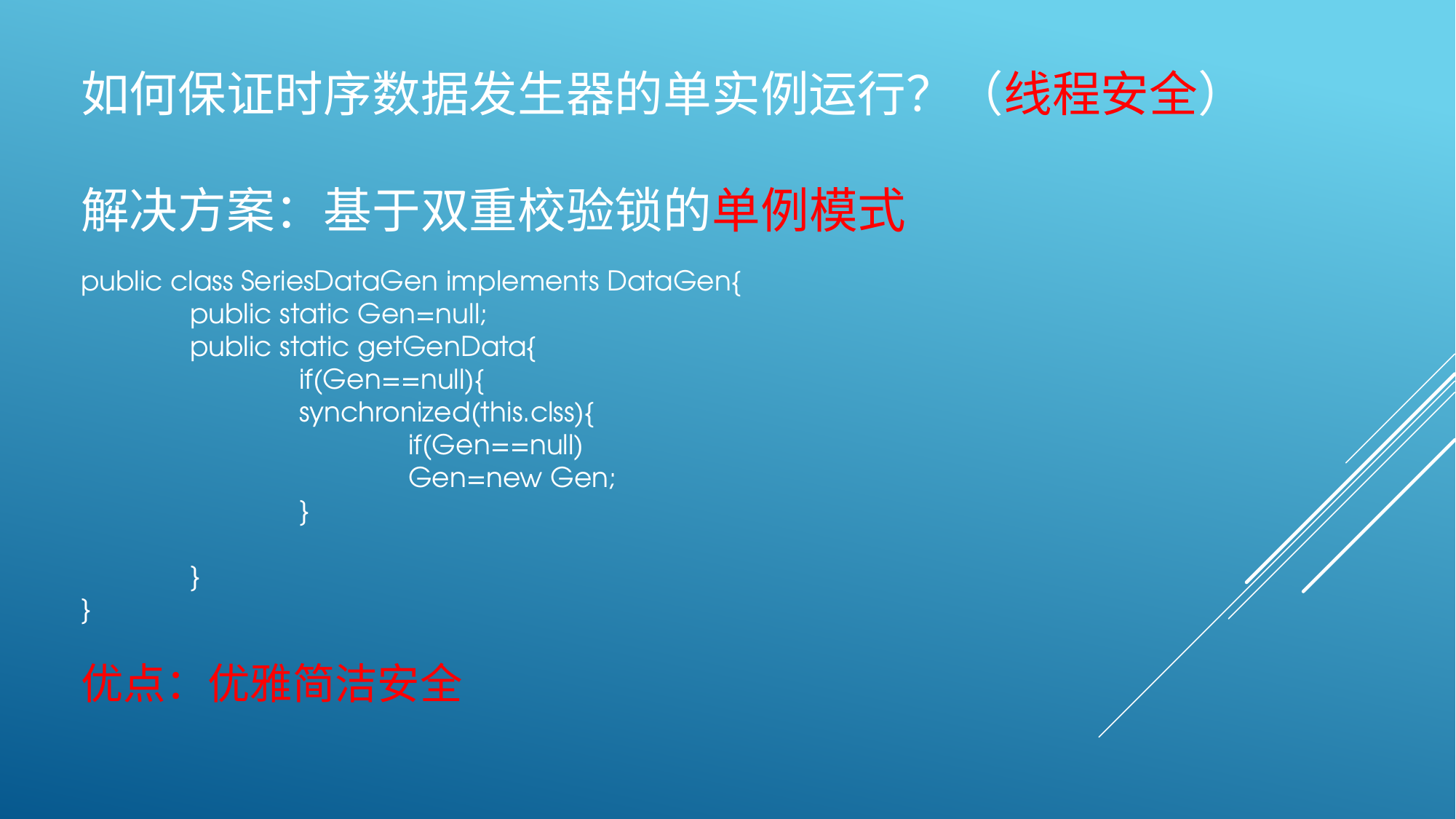

如何保证时序数据发生器的单实例运行？（线程安全）

解决方案：基于双重校验锁的单例模式
public class SeriesDataGen implements DataGen{
	public static Gen=null;
	public static getGenData{
		if(Gen==null){
		synchronized(this.clss){
			if(Gen==null)
			Gen=new Gen;
		}

	}
}

优点：优雅简洁安全